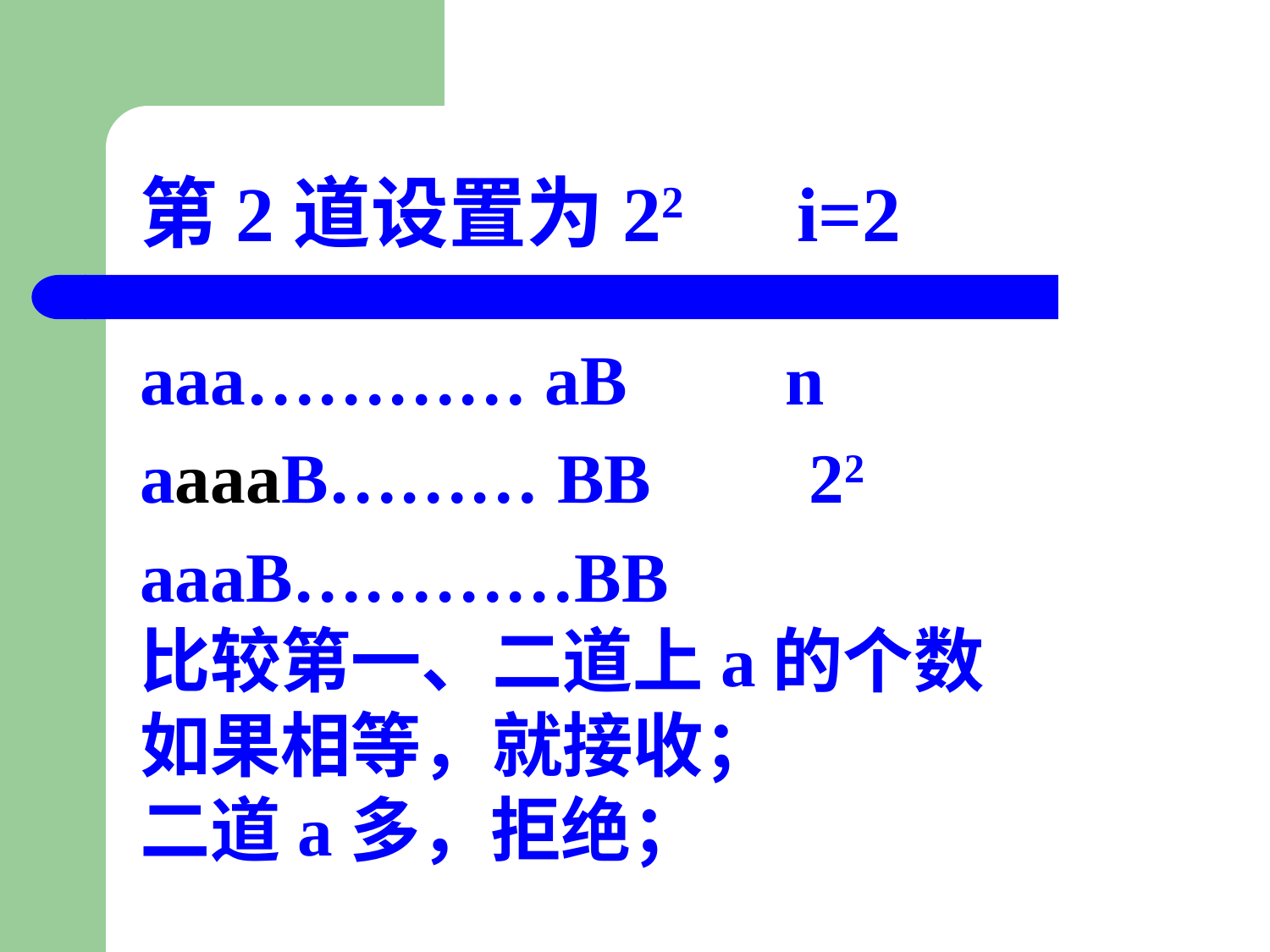

第2道设置为22          i=2
aaa………… aB         n
aaaaB……… BB         22
aaaB…………BB
比较第一、二道上a的个数
如果相等，就接收；
二道a多，拒绝；